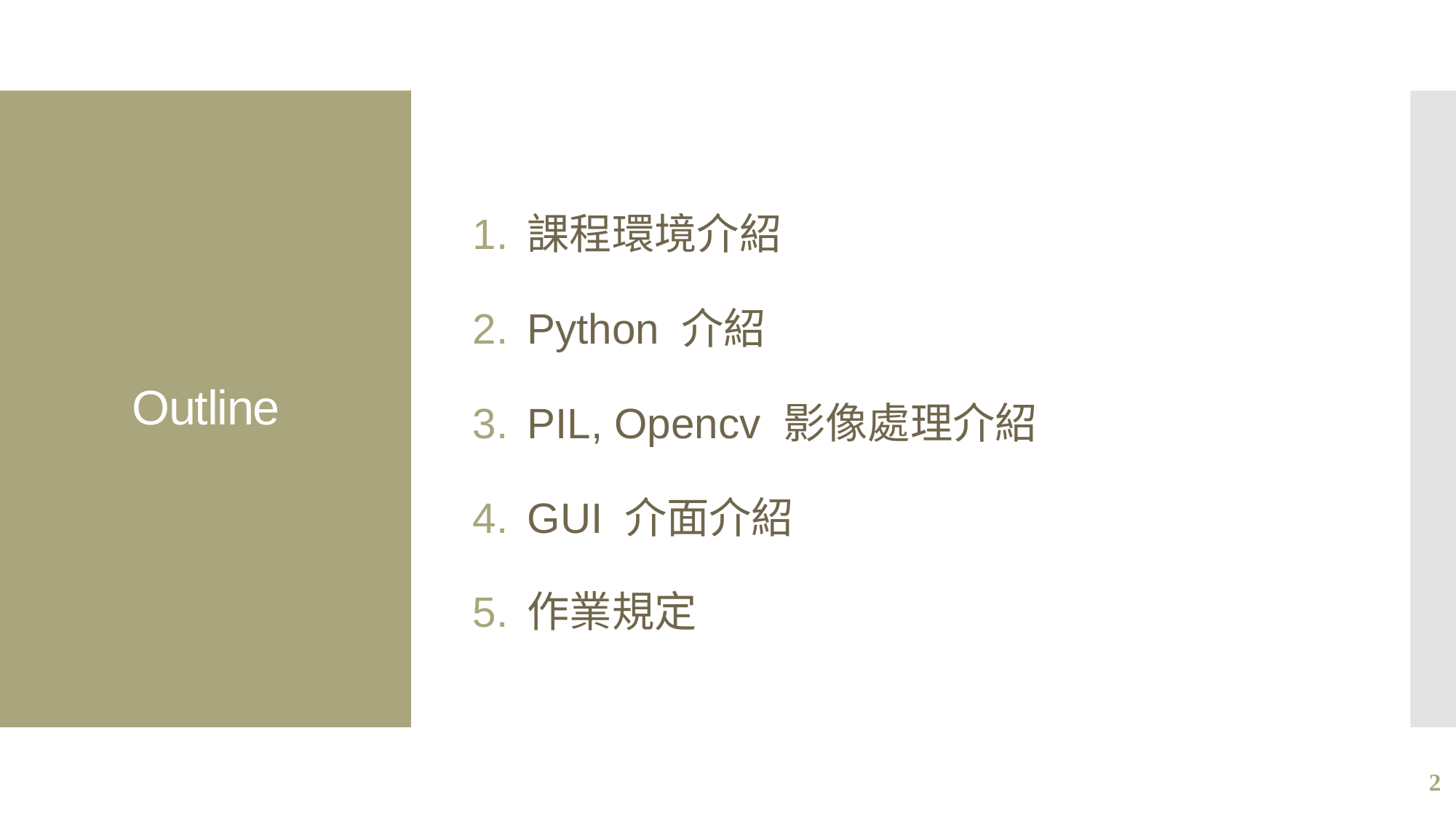

課程環境介紹
Python 介紹
PIL, Opencv 影像處理介紹
GUI 介面介紹
作業規定
# Outline
2